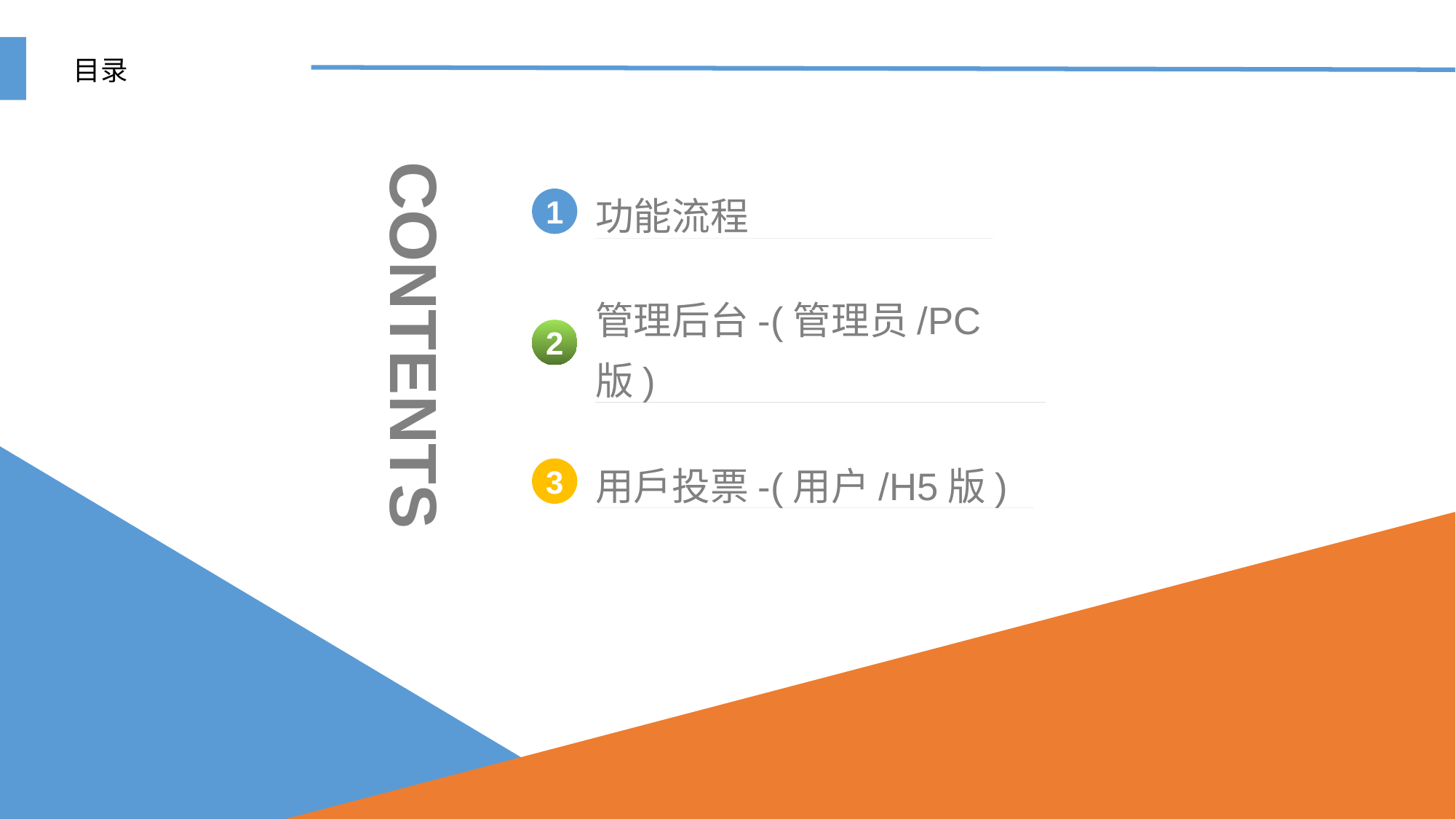

目录
功能流程
1
CONTENTS
管理后台-(管理员/PC版)
2

用戶投票-(用户/H5版)
3